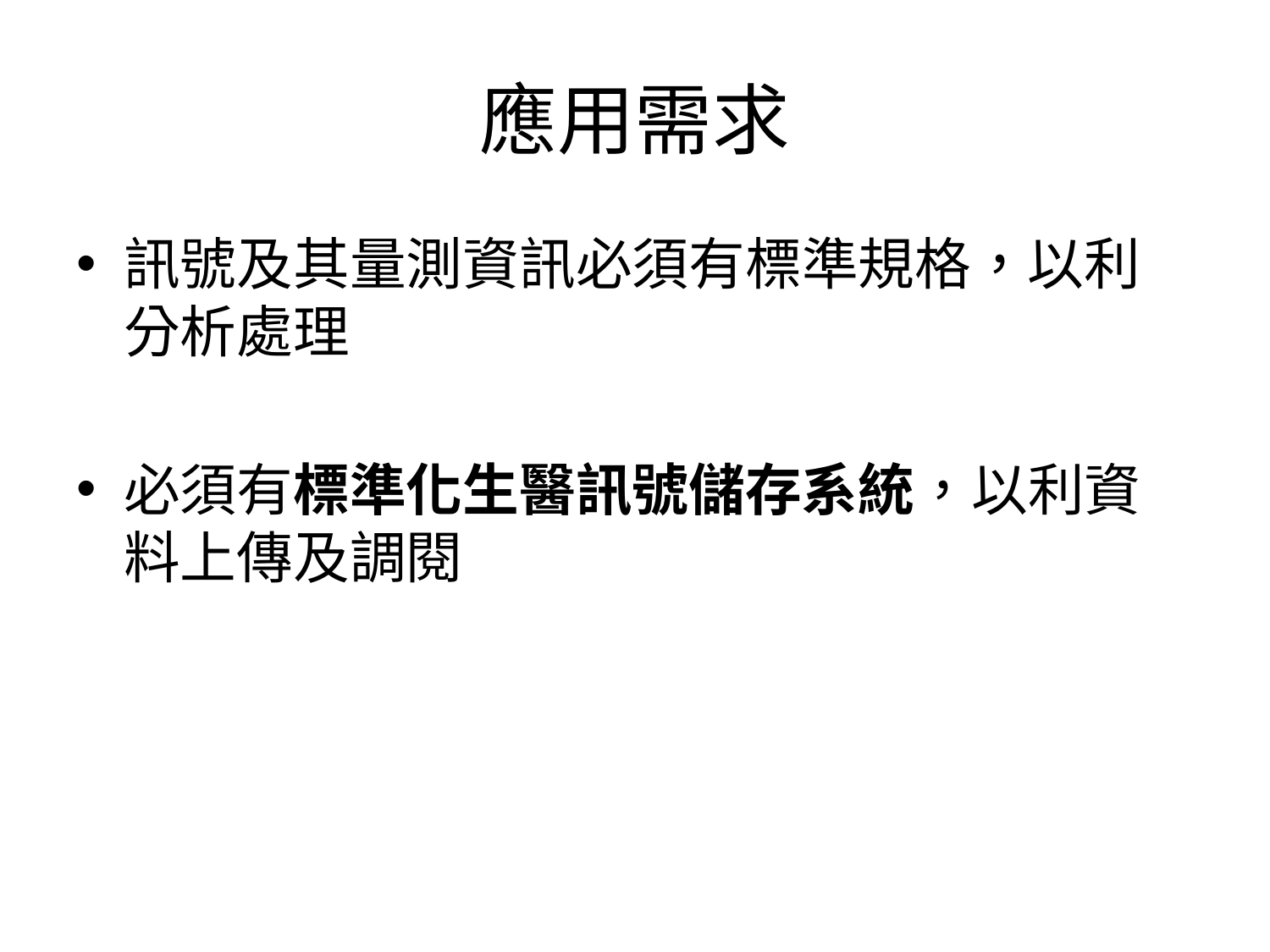

# 應用需求
訊號及其量測資訊必須有標準規格，以利分析處理

必須有標準化生醫訊號儲存系統，以利資料上傳及調閱